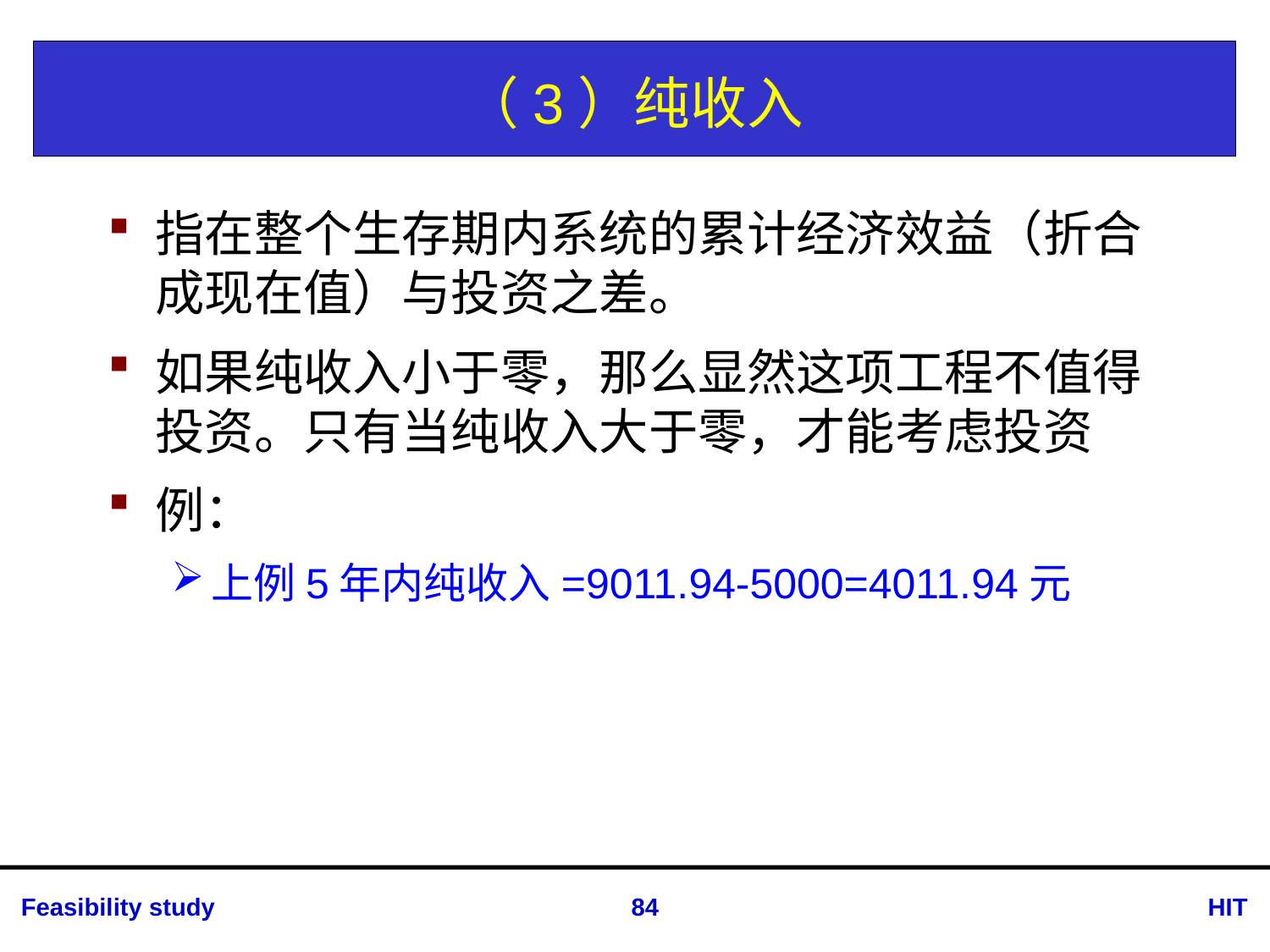

# （3）纯收入
指在整个生存期内系统的累计经济效益（折合成现在值）与投资之差。
如果纯收入小于零，那么显然这项工程不值得投资。只有当纯收入大于零，才能考虑投资
例：
上例5年内纯收入=9011.94-5000=4011.94元